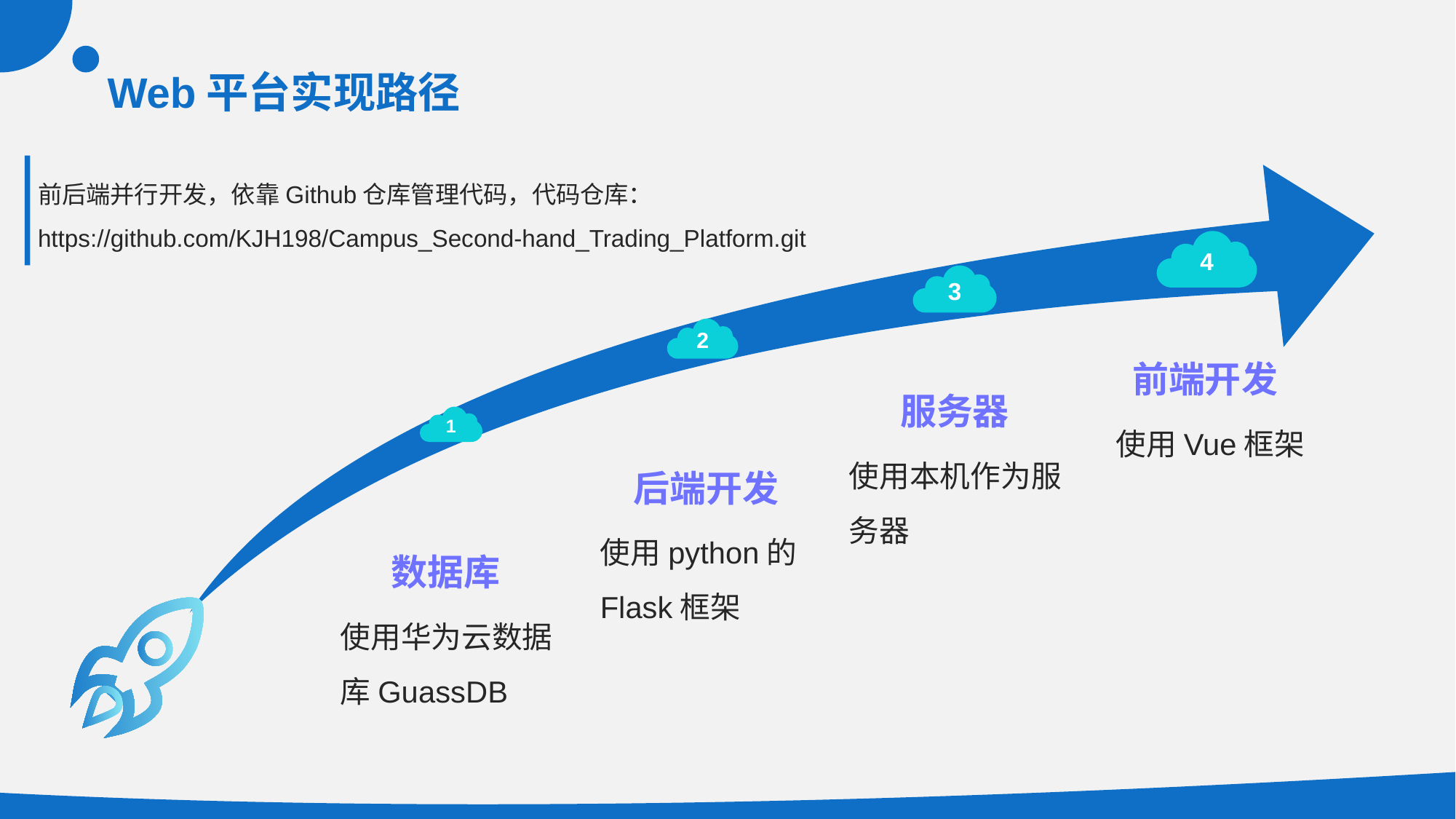

Web平台实现路径

前后端并行开发，依靠Github仓库管理代码，代码仓库：
https://github.com/KJH198/Campus_Second-hand_Trading_Platform.git
4
3
2
前端开发
服务器
使用Vue框架
1
使用本机作为服务器
后端开发
使用python的Flask框架
数据库

使用华为云数据库GuassDB